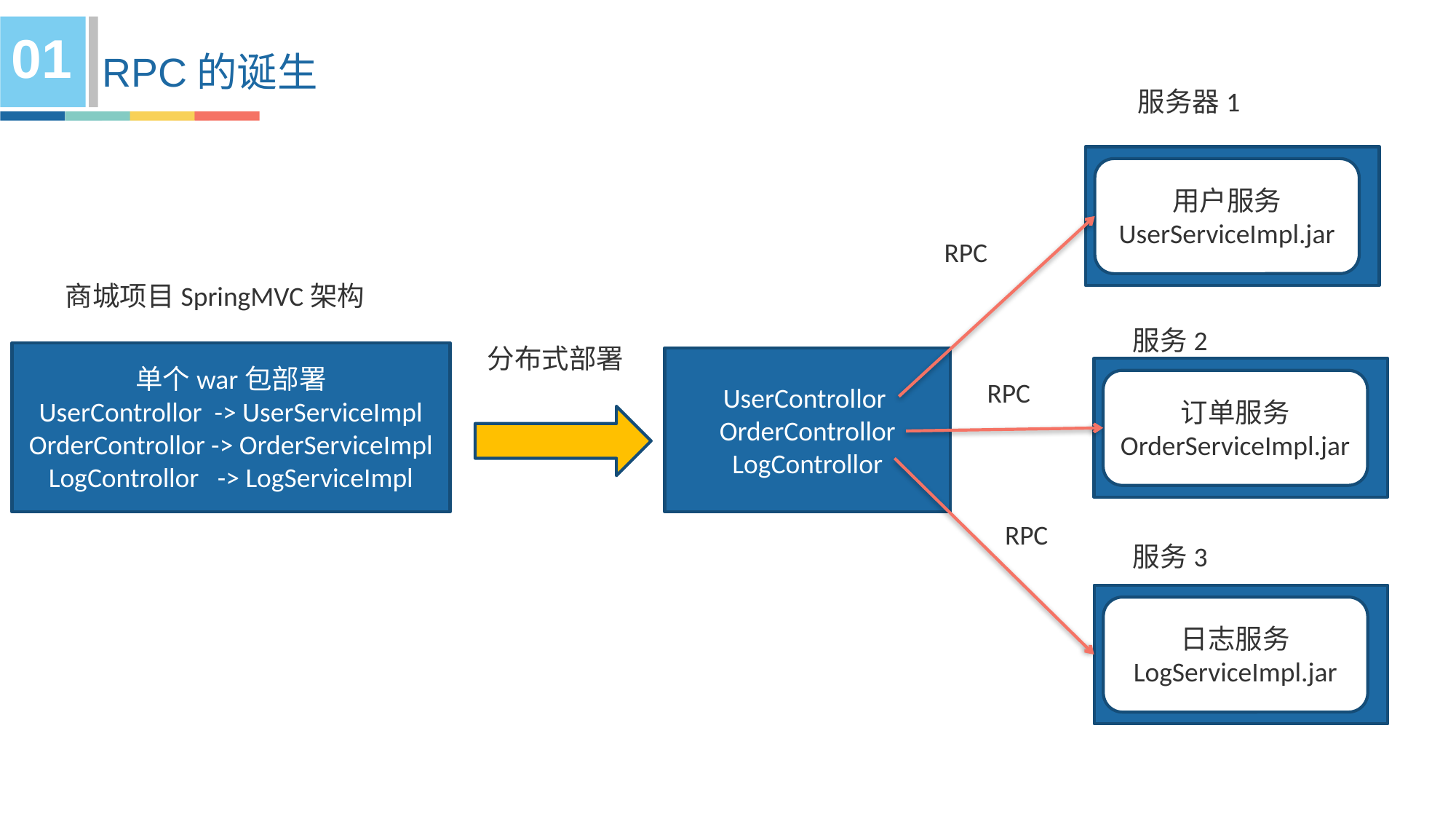

01
RPC的诞生
服务器1

用户服务
UserServiceImpl.jar
RPC
商城项目SpringMVC架构
服务2
分布式部署
单个war包部署
UserControllor  -> UserServiceImpl
OrderControllor -> OrderServiceImpl
LogControllor   -> LogServiceImpl
UserControllor
OrderControllor
LogControllor

RPC
订单服务
OrderServiceImpl.jar

RPC
服务3

日志服务
LogServiceImpl.jar